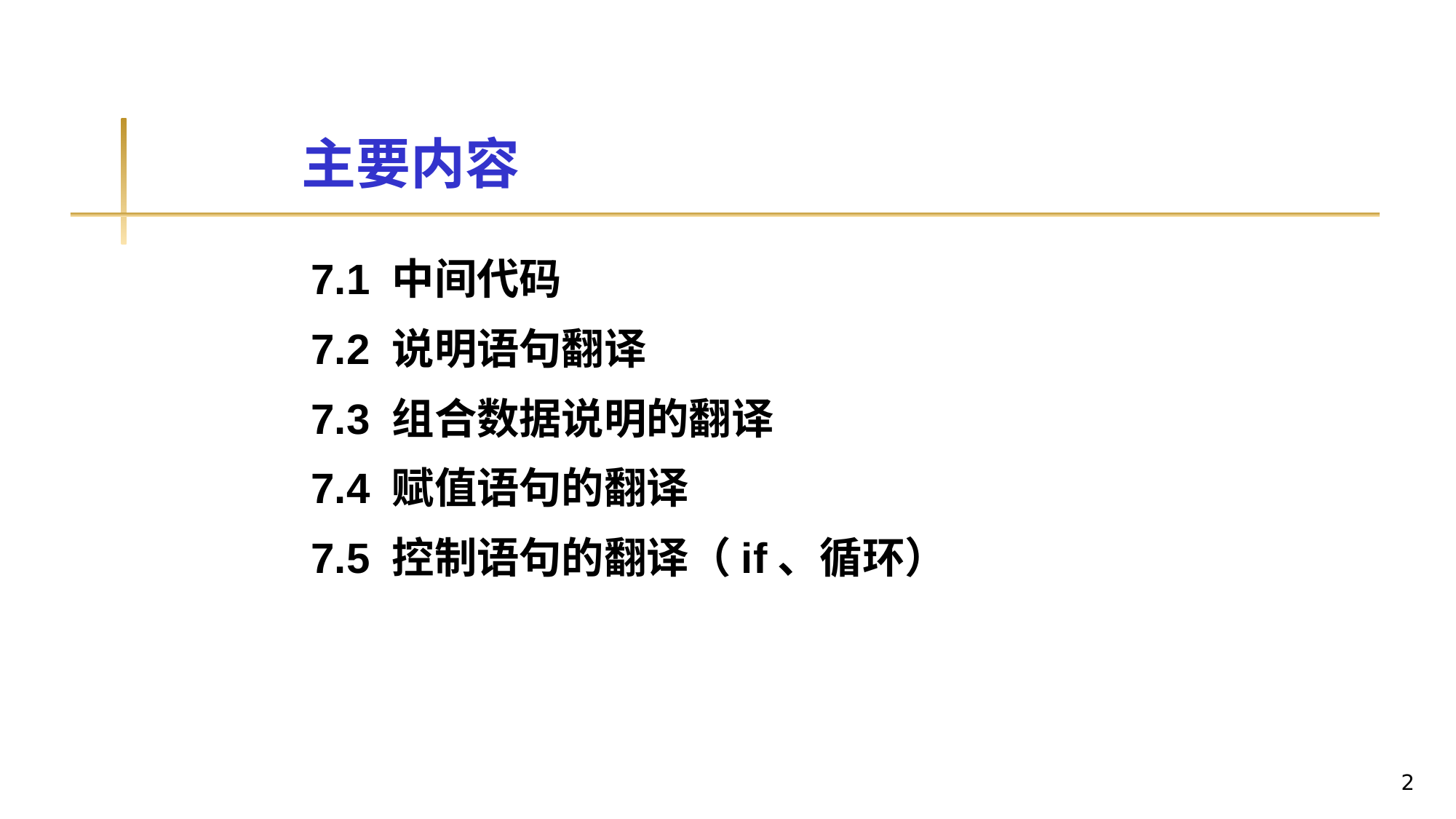

# 主要内容
7.1 中间代码
7.2 说明语句翻译
7.3 组合数据说明的翻译
7.4 赋值语句的翻译
7.5 控制语句的翻译（if、循环）
2